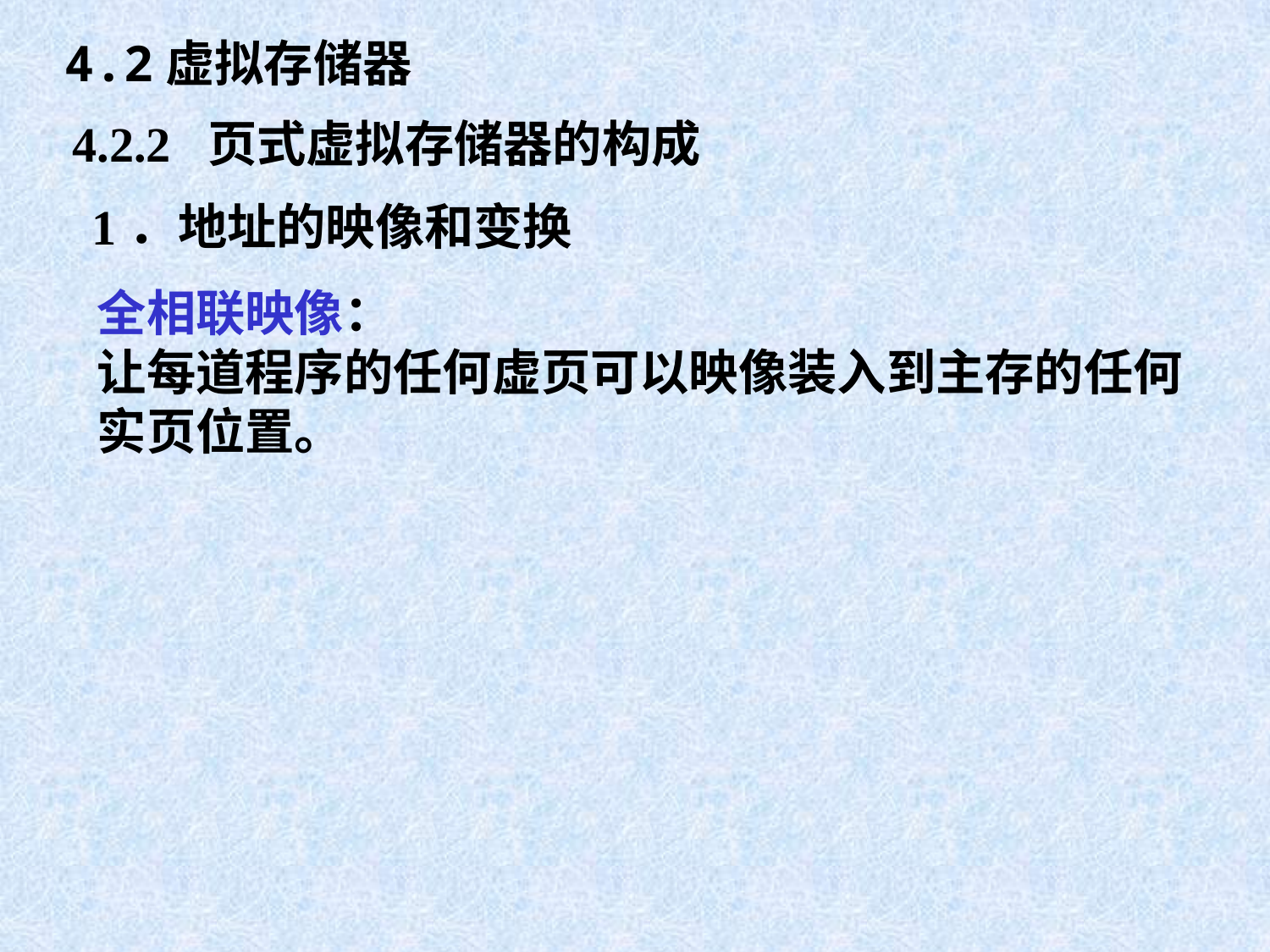

4.2虚拟存储器
4.2.2  页式虚拟存储器的构成
1．地址的映像和变换
全相联映像：
让每道程序的任何虚页可以映像装入到主存的任何实页位置。